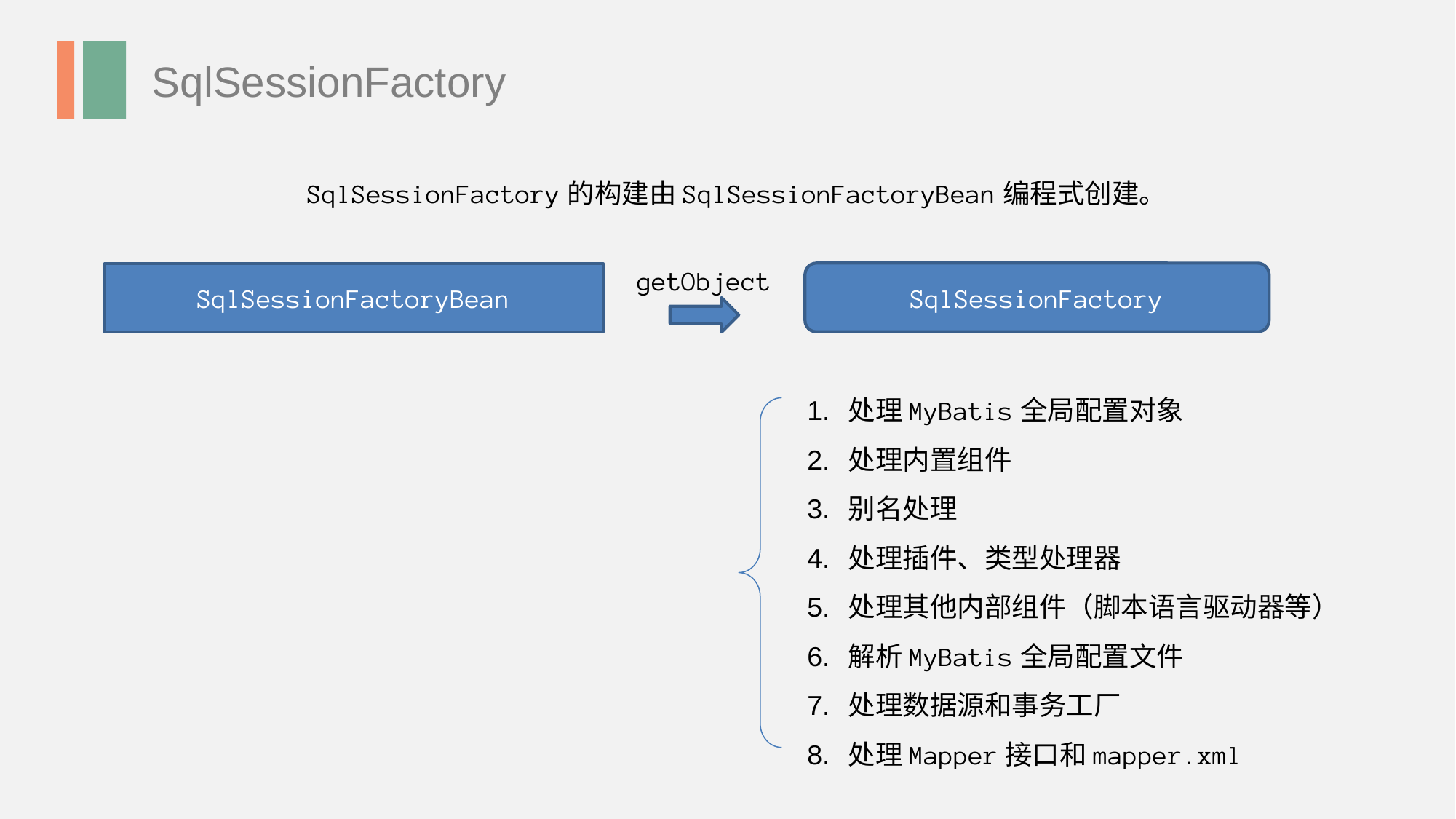

SqlSessionFactory
SqlSessionFactory的构建由SqlSessionFactoryBean编程式创建。
getObject
SqlSessionFactory
SqlSessionFactoryBean

处理MyBatis全局配置对象
处理内置组件
别名处理
处理插件、类型处理器
处理其他内部组件（脚本语言驱动器等）
解析MyBatis全局配置文件
处理数据源和事务工厂
处理Mapper接口和mapper.xml